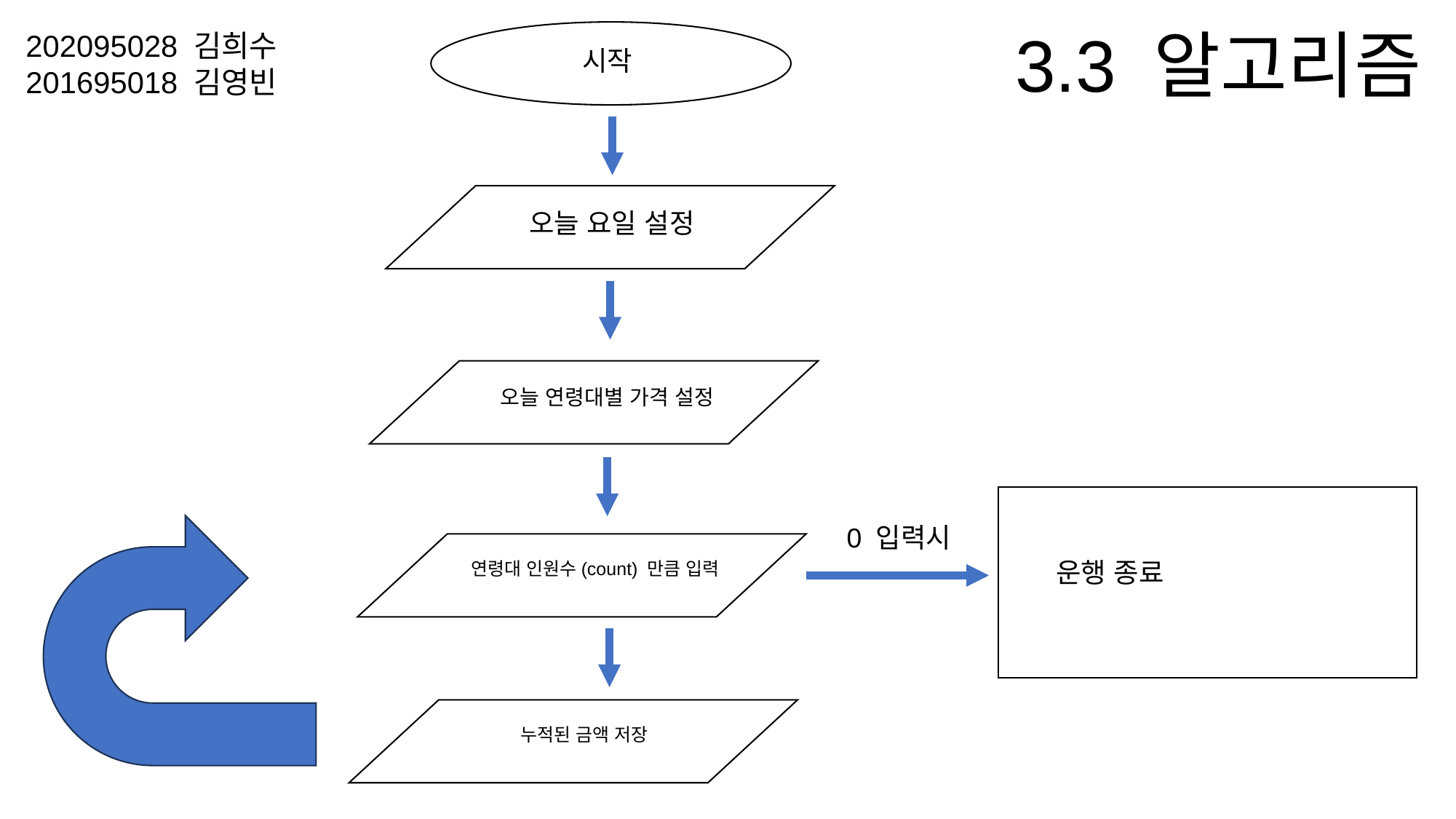

3.3 알고리즘
202095028 김희수
201695018 김영빈

시작

오늘 요일 설정

오늘 연령대별 가격 설정

0 입력시

운행 종료
연령대 인원수(count) 만큼 입력

누적된 금액 저장